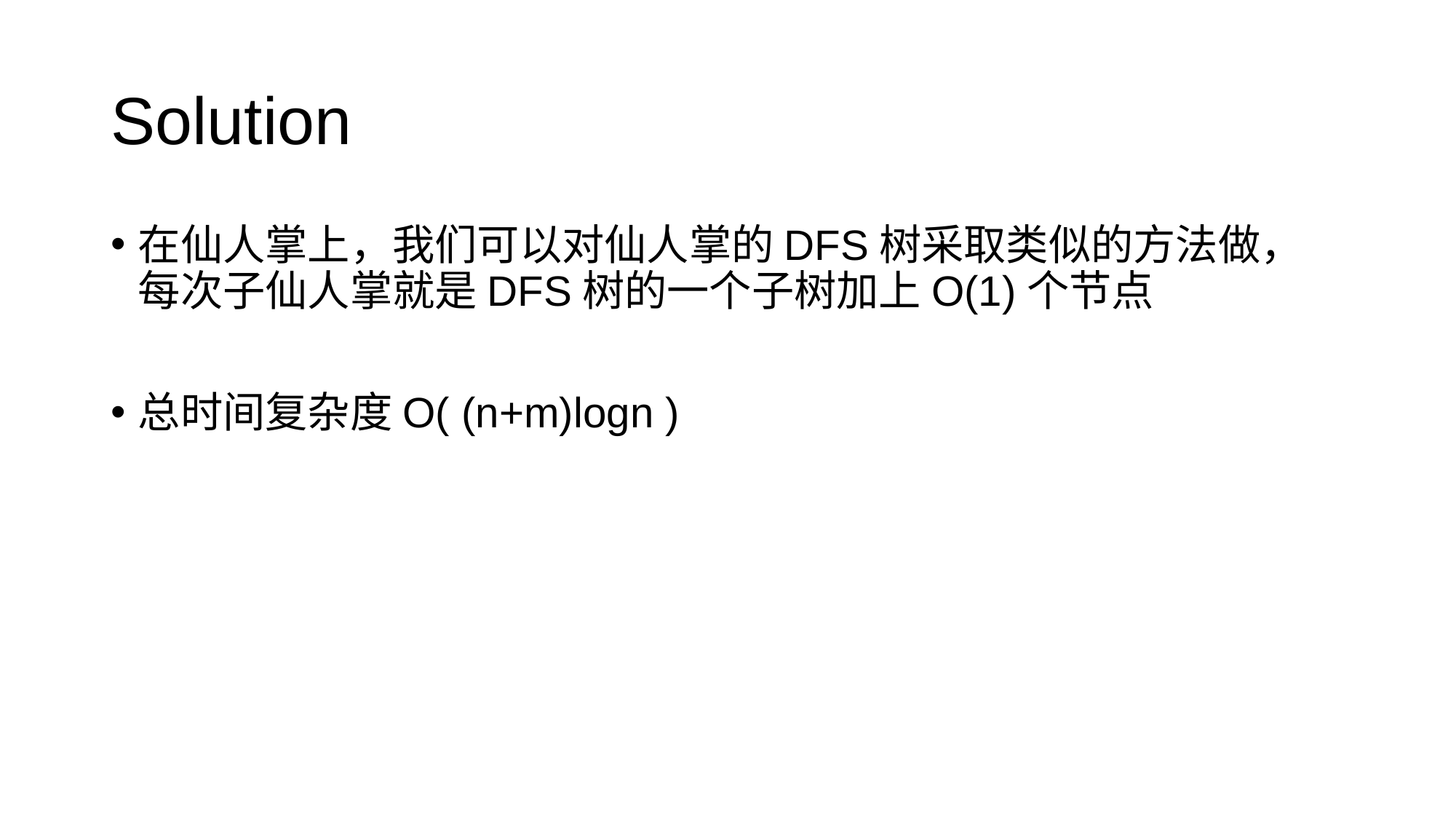

# Solution
在仙人掌上，我们可以对仙人掌的DFS树采取类似的方法做，每次子仙人掌就是DFS树的一个子树加上O(1)个节点

总时间复杂度O( (n+m)logn )